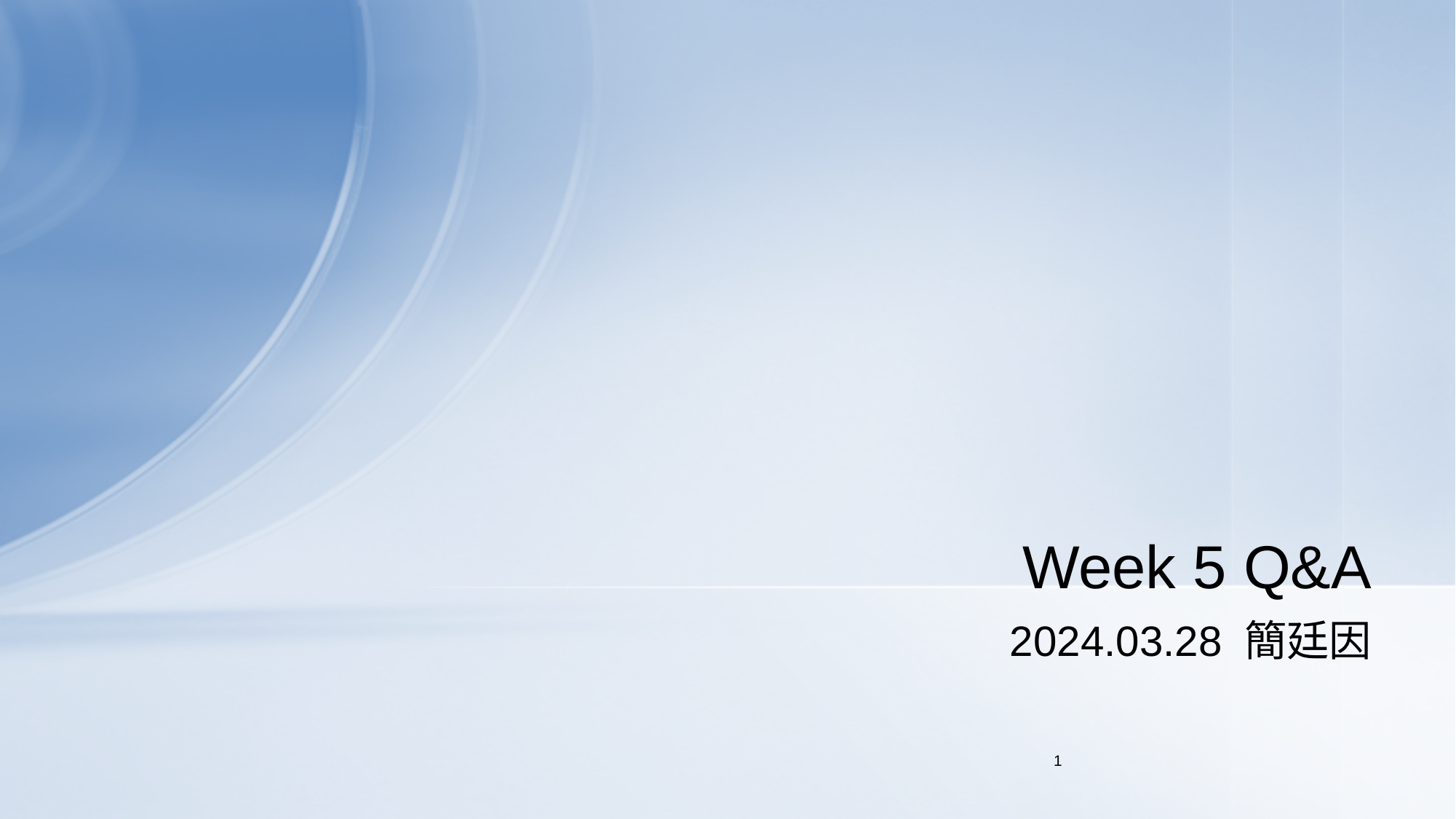

# Week 5 Q&A
2024.03.28 簡廷因
1